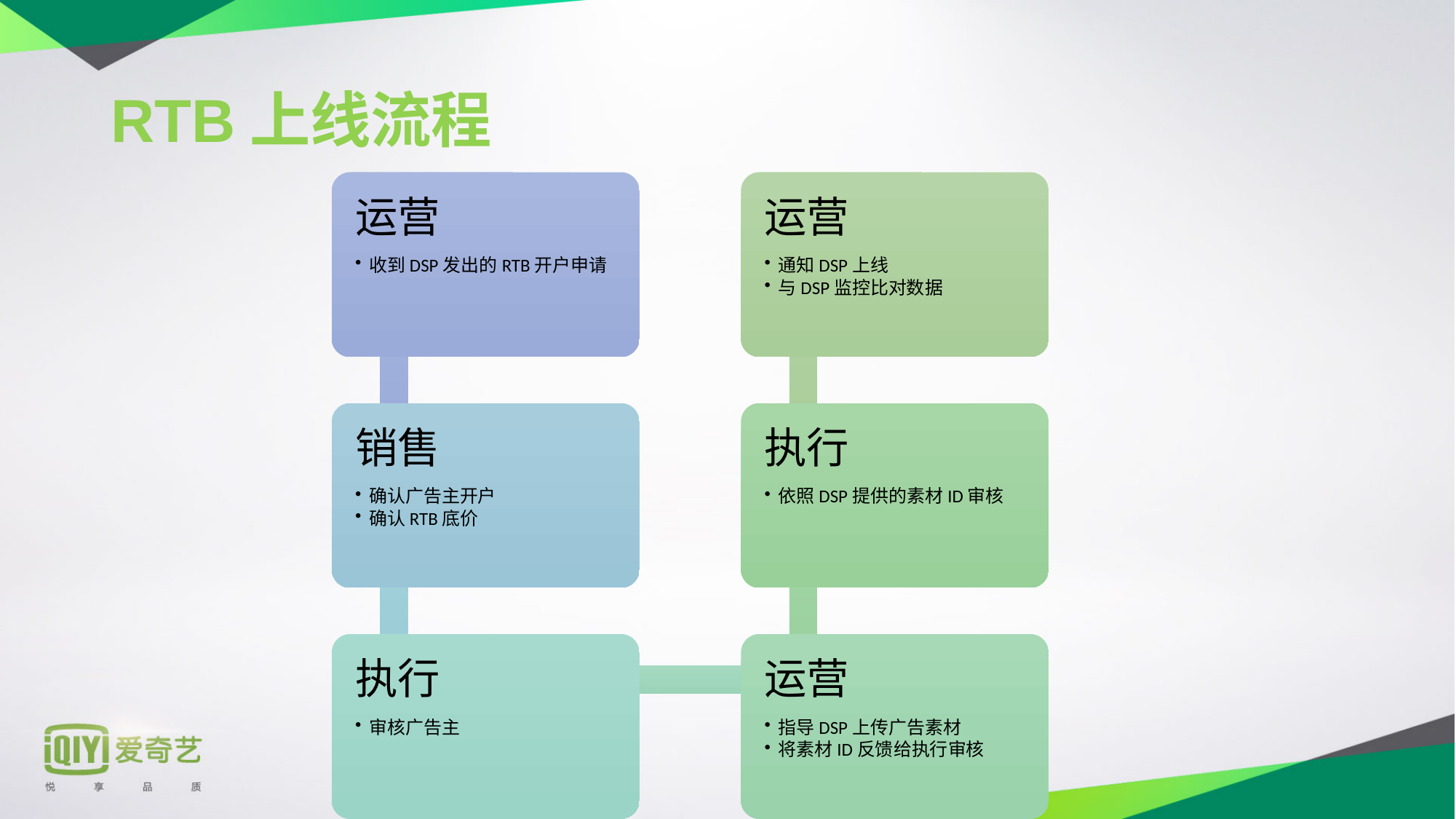

# RTB上线流程
运营
收到DSP发出的RTB开户申请
销售
确认广告主开户
确认RTB底价
执行
审核广告主
运营
指导DSP上传广告素材
将素材ID反馈给执行审核
执行
依照DSP提供的素材ID审核
运营
通知DSP上线
与DSP监控比对数据